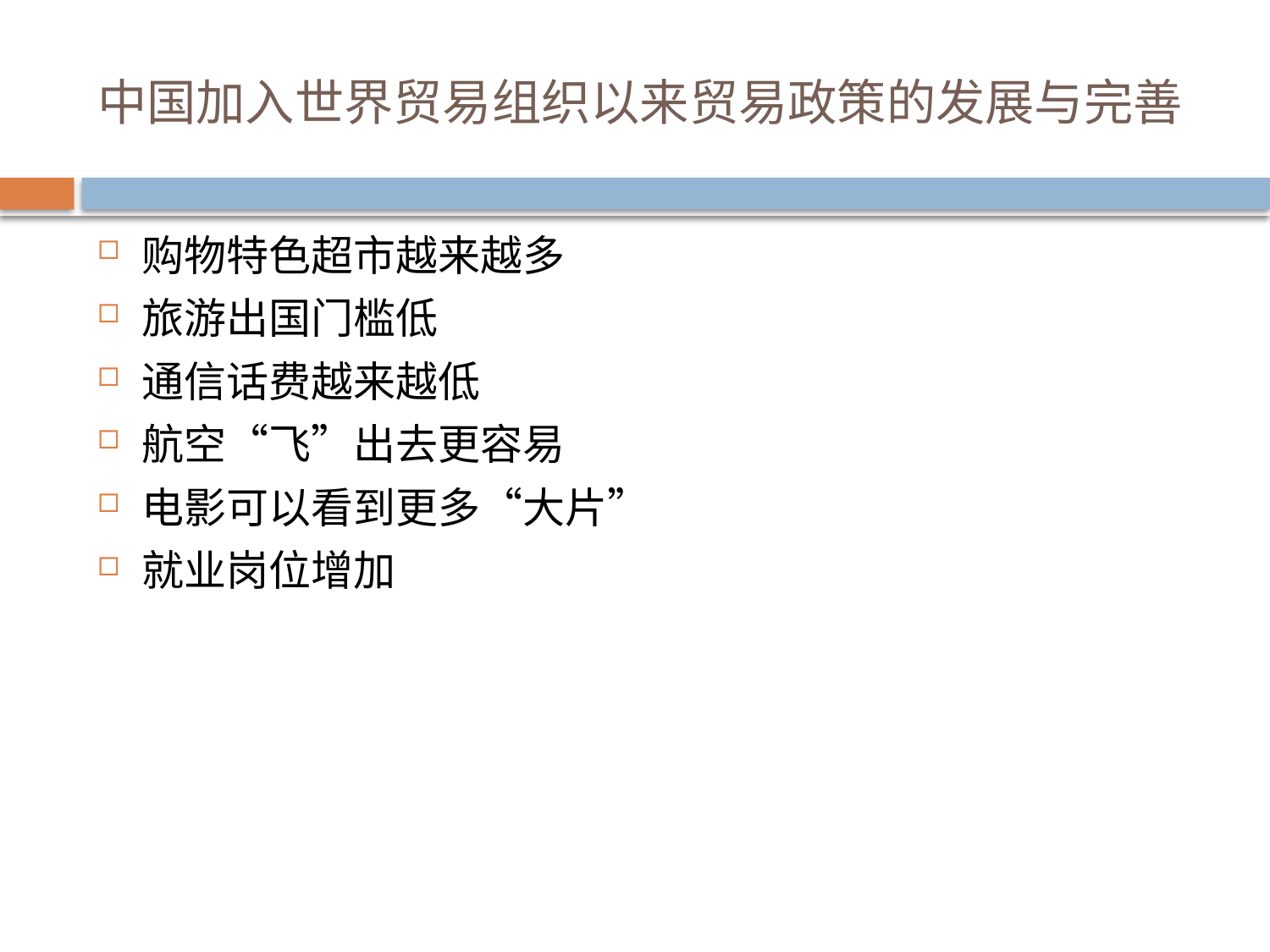

# 中国加入世界贸易组织以来贸易政策的发展与完善
购物特色超市越来越多
旅游出国门槛低
通信话费越来越低
航空“飞”出去更容易
电影可以看到更多“大片”
就业岗位增加